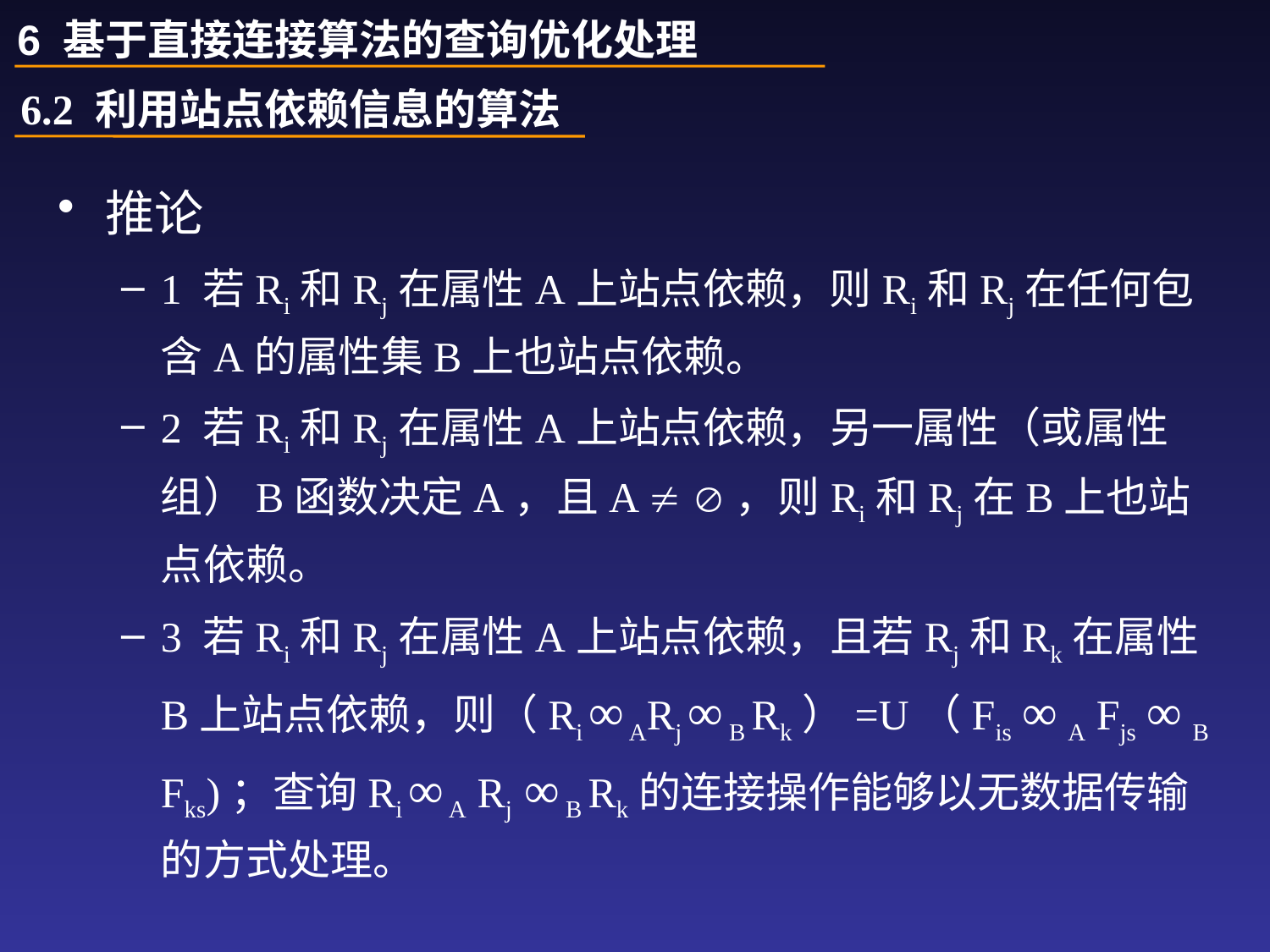

6 基于直接连接算法的查询优化处理

6.2 利用站点依赖信息的算法

推论
1 若Ri和Rj在属性A上站点依赖，则Ri和Rj在任何包含A的属性集B上也站点依赖。
2 若Ri和Rj在属性A上站点依赖，另一属性（或属性组）B函数决定A，且A ≠ ∅，则Ri和Rj在B上也站点依赖。
3 若Ri和Rj在属性A上站点依赖，且若Rj和Rk在属性B上站点依赖，则（Ri ∞ ARj ∞ B Rk）=U（Fis ∞ A Fjs ∞ B Fks)；查询Ri ∞ A Rj  ∞ B Rk的连接操作能够以无数据传输的方式处理。